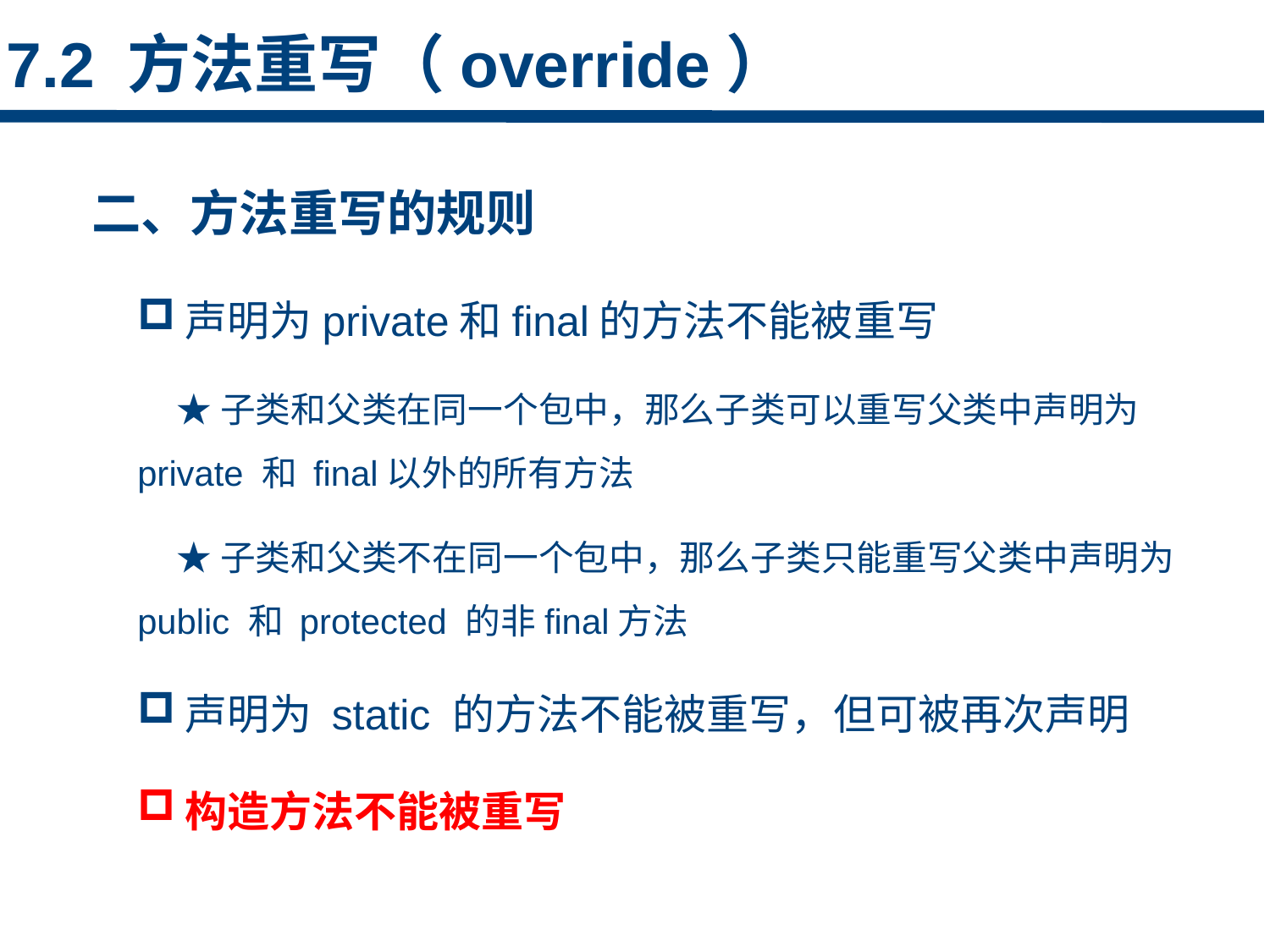

7.2 方法重写（override）
二、方法重写的规则
声明为private和final的方法不能被重写
     ★子类和父类在同一个包中，那么子类可以重写父类中声明为private 和 final以外的所有方法
     ★子类和父类不在同一个包中，那么子类只能重写父类中声明为 public 和 protected 的非final方法
声明为 static 的方法不能被重写，但可被再次声明
构造方法不能被重写

点击添加文本
点击添加文本
点击添加文本
点击添加文本